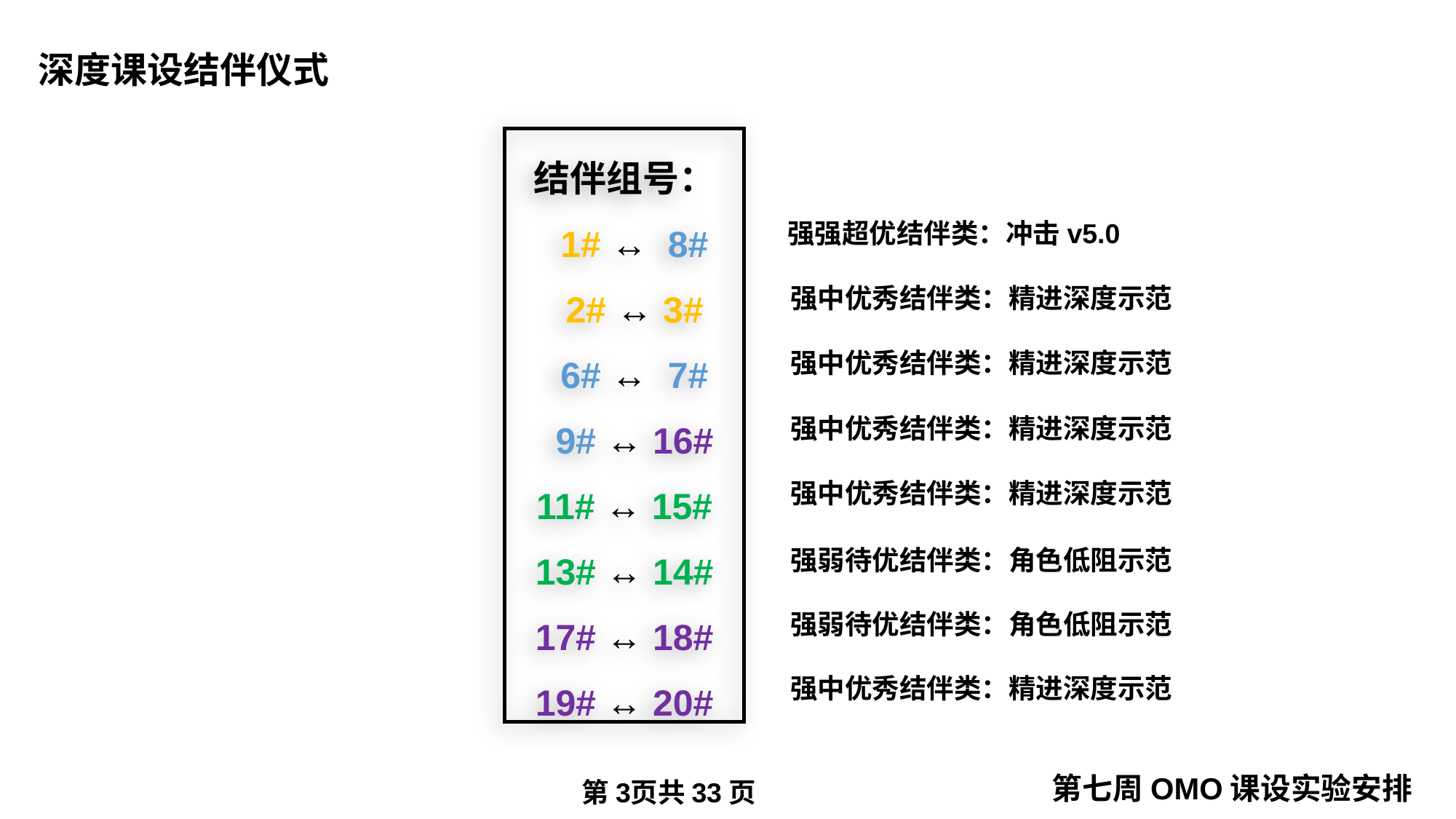

深度课设结伴仪式
结伴组号：
  1# ↔  8#
  2# ↔ 3#
  6# ↔  7#
  9# ↔ 16#
11# ↔ 15#
13# ↔ 14#
17# ↔ 18#
19# ↔ 20#
强强超优结伴类：冲击v5.0
强中优秀结伴类：精进深度示范
强中优秀结伴类：精进深度示范
强中优秀结伴类：精进深度示范
强中优秀结伴类：精进深度示范
强弱待优结伴类：角色低阻示范
强弱待优结伴类：角色低阻示范
强中优秀结伴类：精进深度示范
第七周OMO课设实验安排
第3页共33页